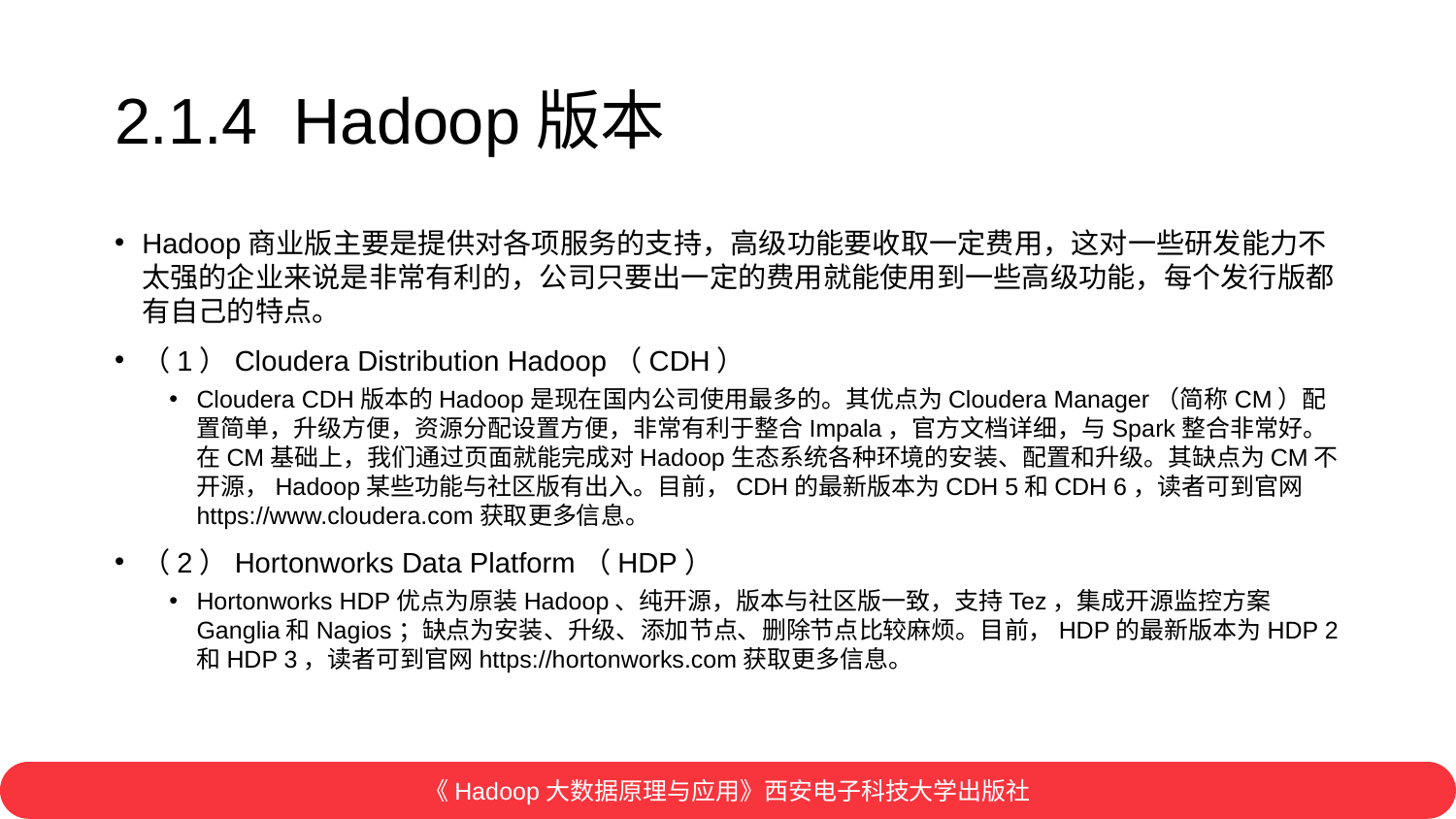

# 2.1.4  Hadoop版本
Hadoop商业版主要是提供对各项服务的支持，高级功能要收取一定费用，这对一些研发能力不太强的企业来说是非常有利的，公司只要出一定的费用就能使用到一些高级功能，每个发行版都有自己的特点。
（1）Cloudera Distribution Hadoop（CDH）
Cloudera CDH版本的Hadoop是现在国内公司使用最多的。其优点为Cloudera Manager（简称CM）配置简单，升级方便，资源分配设置方便，非常有利于整合Impala，官方文档详细，与Spark整合非常好。在CM基础上，我们通过页面就能完成对Hadoop生态系统各种环境的安装、配置和升级。其缺点为CM不开源，Hadoop某些功能与社区版有出入。目前，CDH的最新版本为CDH 5和CDH 6，读者可到官网https://www.cloudera.com获取更多信息。
（2）Hortonworks Data Platform（HDP）
Hortonworks HDP优点为原装Hadoop、纯开源，版本与社区版一致，支持Tez，集成开源监控方案Ganglia和Nagios；缺点为安装、升级、添加节点、删除节点比较麻烦。目前，HDP的最新版本为HDP 2和HDP 3，读者可到官网https://hortonworks.com获取更多信息。